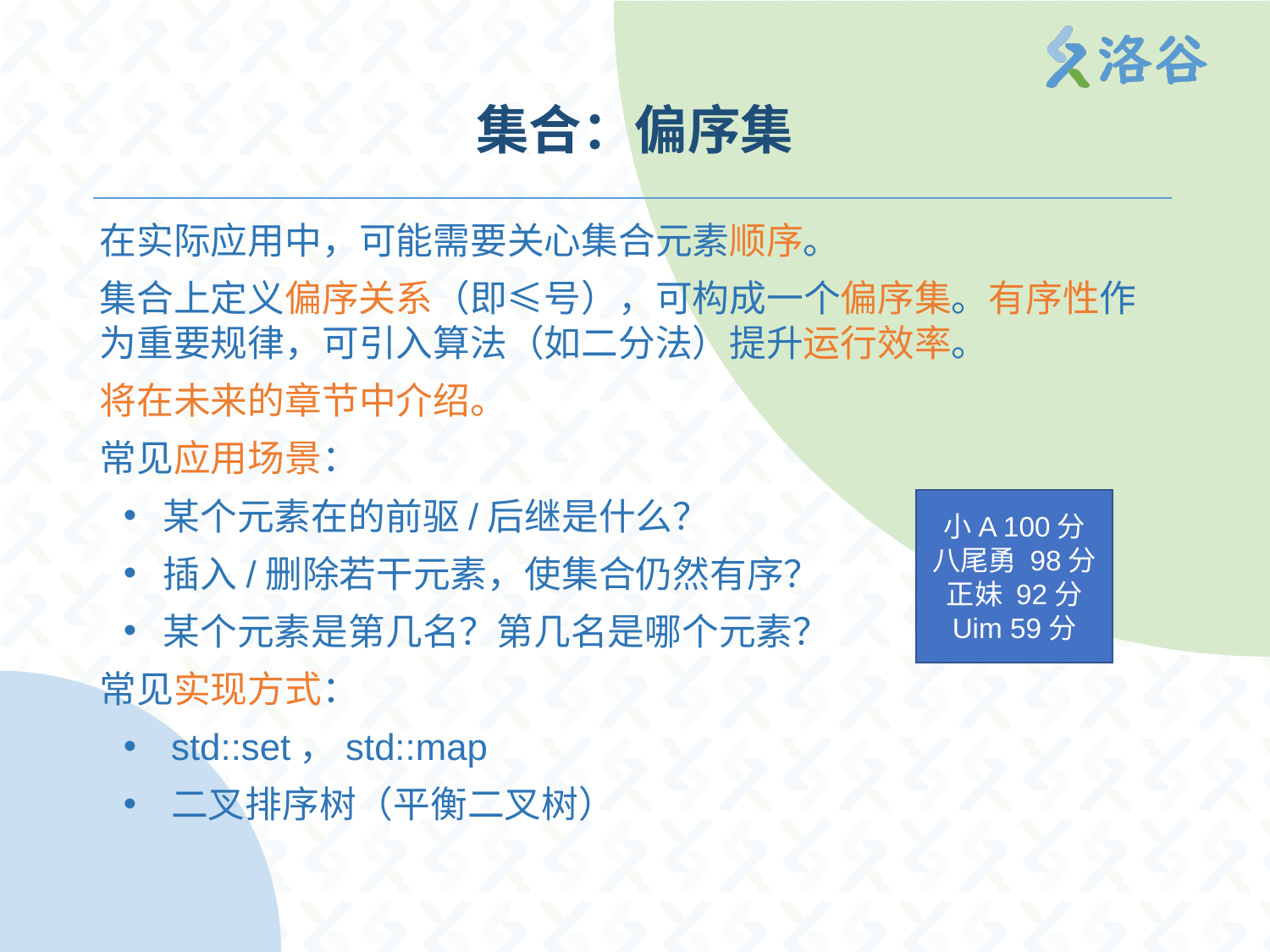

# 集合：偏序集
在实际应用中，可能需要关心集合元素顺序。
集合上定义偏序关系（即≤号），可构成一个偏序集。有序性作为重要规律，可引入算法（如二分法）提升运行效率。
将在未来的章节中介绍。
常见应用场景：
某个元素在的前驱/后继是什么？
插入/删除若干元素，使集合仍然有序？
某个元素是第几名？第几名是哪个元素？
常见实现方式：
std::set，std::map
二叉排序树（平衡二叉树）
小A 100分
八尾勇 98分
正妹 92分
Uim 59分